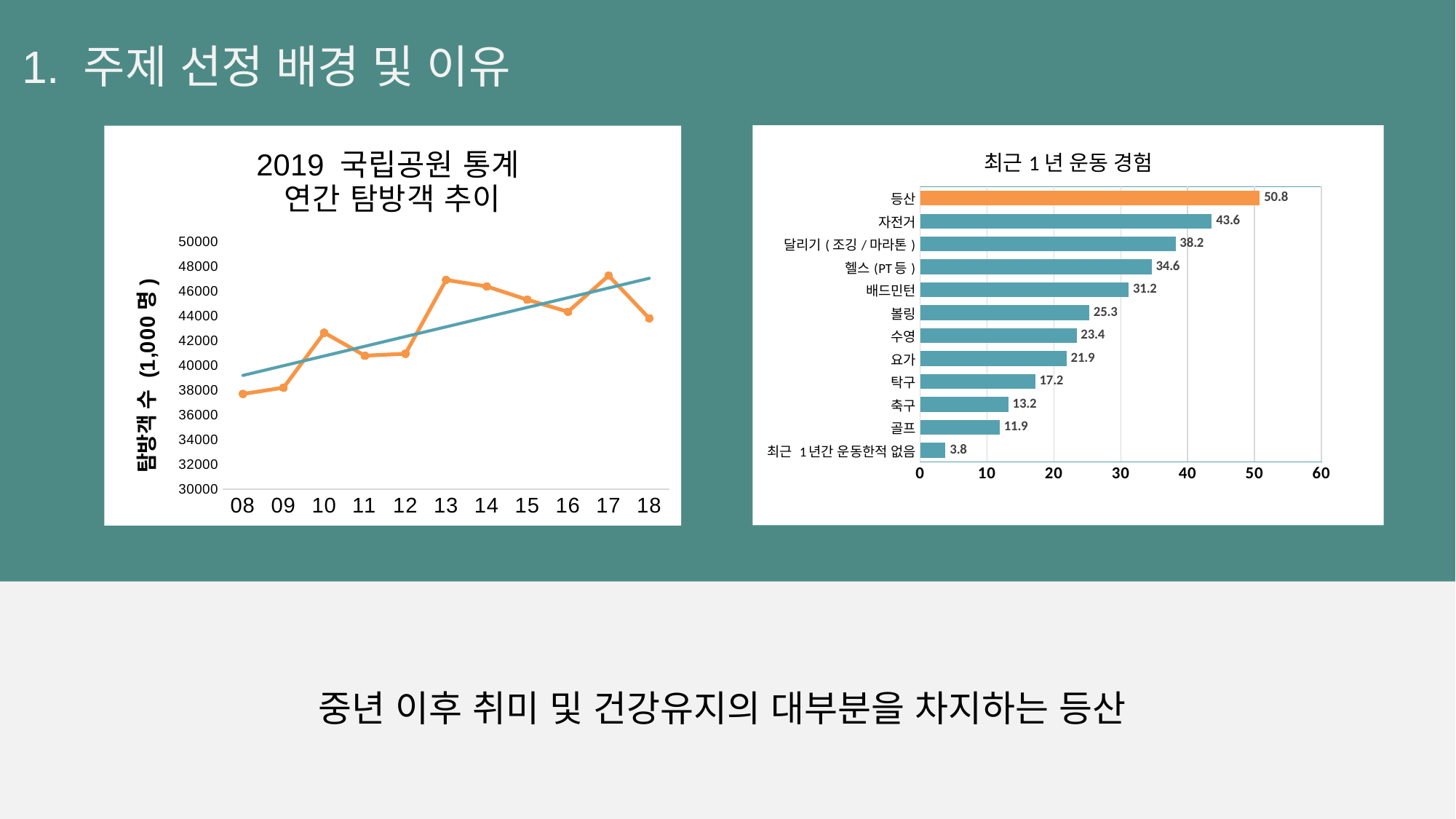

1. 주제 선정 배경 및 이유

### Chart: 최근1년 운동 경험

| Category |  |
|---|---|
| 최근 1년간 운동한적 없음 | 3.8 |
| 골프 | 11.9 |
| 축구 | 13.2 |
| 탁구 | 17.2 |
| 요가 | 21.9 |
| 수영 | 23.4 |
| 볼링 | 25.3 |
| 배드민턴 | 31.2 |
| 헬스(PT등) | 34.6 |
| 달리기(조깅/마라톤) | 38.2 |
| 자전거 | 43.6 |
| 등산 | 50.8 |

### Chart: 2019 국립공원 통계
연간 탐방객 추이

| Category | Series 1 |
|---|---|
| 08 | 37707.0 |
| 09 | 38219.0 |
| 10 | 42658.0 |
| 11 | 40804.0 |
| 12 | 40959.0 |
| 13 | 46932.0 |
| 14 | 46406.0 |
| 15 | 45332.0 |
| 16 | 44358.0 |
| 17 | 47278.0 |
| 18 | 43824.0 |
중년 이후 취미 및 건강유지의 대부분을 차지하는 등산